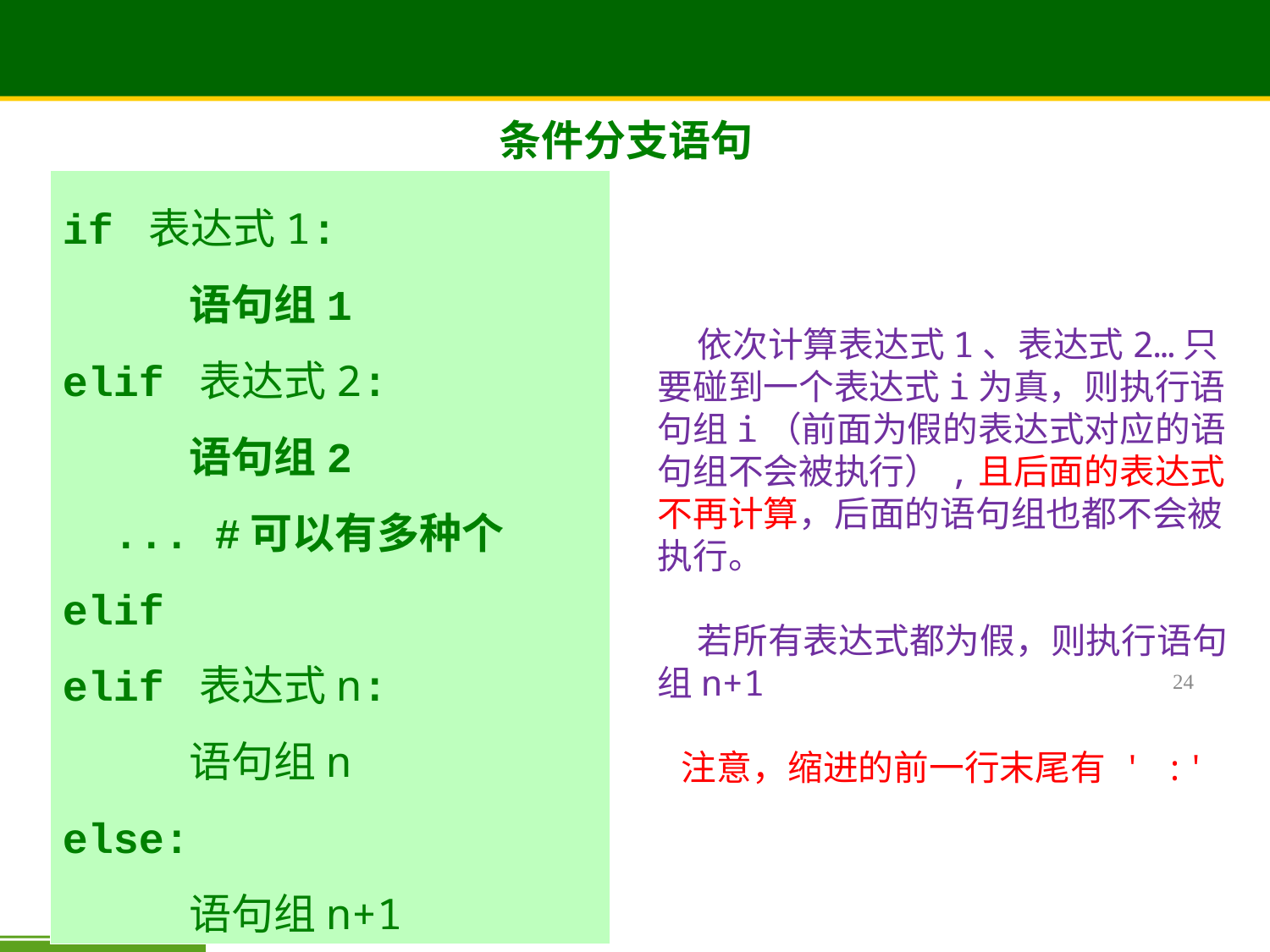

# 条件分支语句
if 表达式1:
	语句组1
elif 表达式2:
	语句组2
  ... #可以有多种个 elif
elif 表达式n:
	语句组n
else:
	语句组n+1
    依次计算表达式1、表达式2…只要碰到一个表达式i为真，则执行语句组i（前面为假的表达式对应的语句组不会被执行）,且后面的表达式不再计算，后面的语句组也都不会被执行。

    若所有表达式都为假，则执行语句组n+1

  注意，缩进的前一行末尾有 ' :'
24